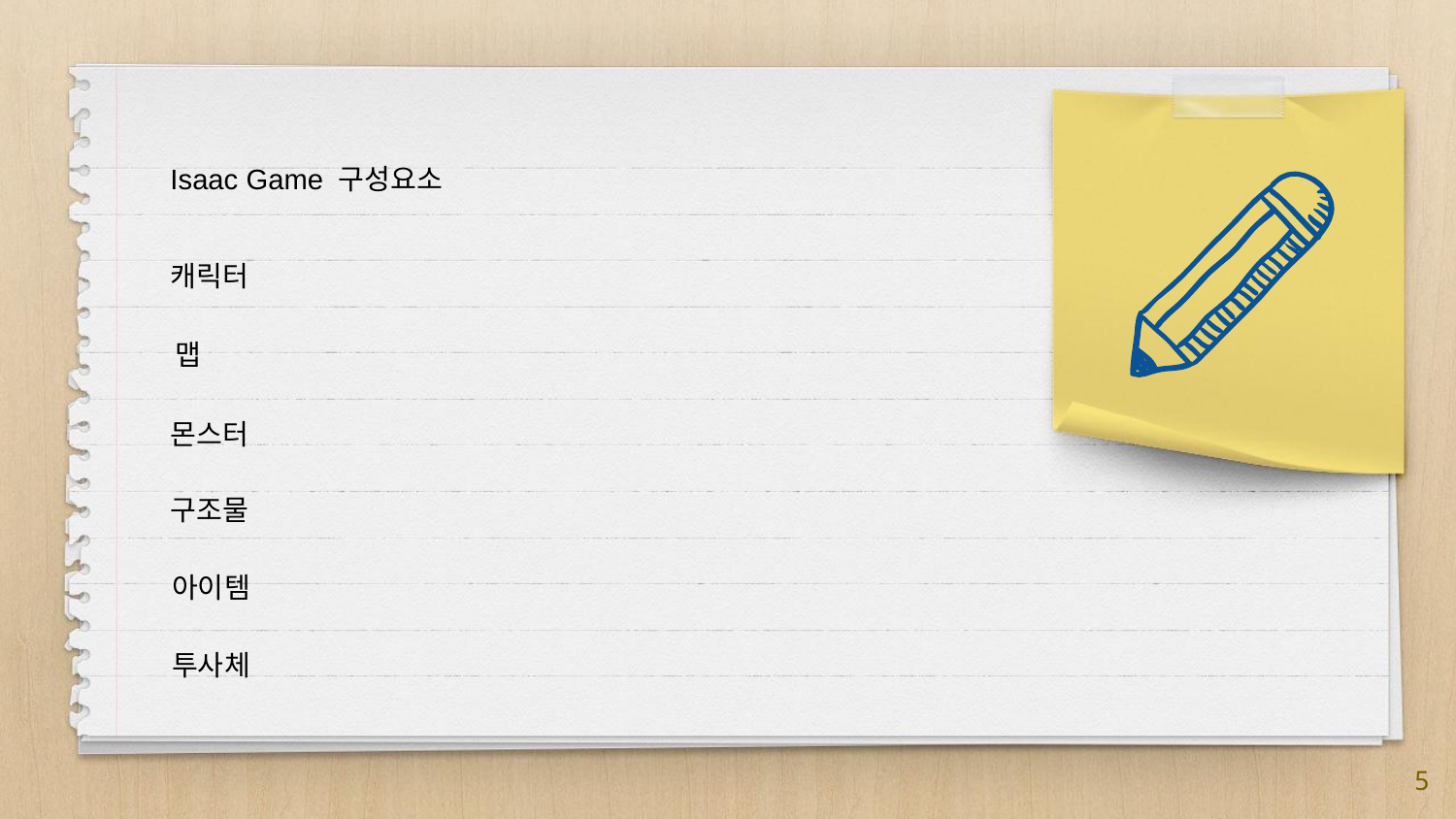

Isaac Game 구성요소

캐릭터
맵
몬스터
구조물
아이템
투사체
5